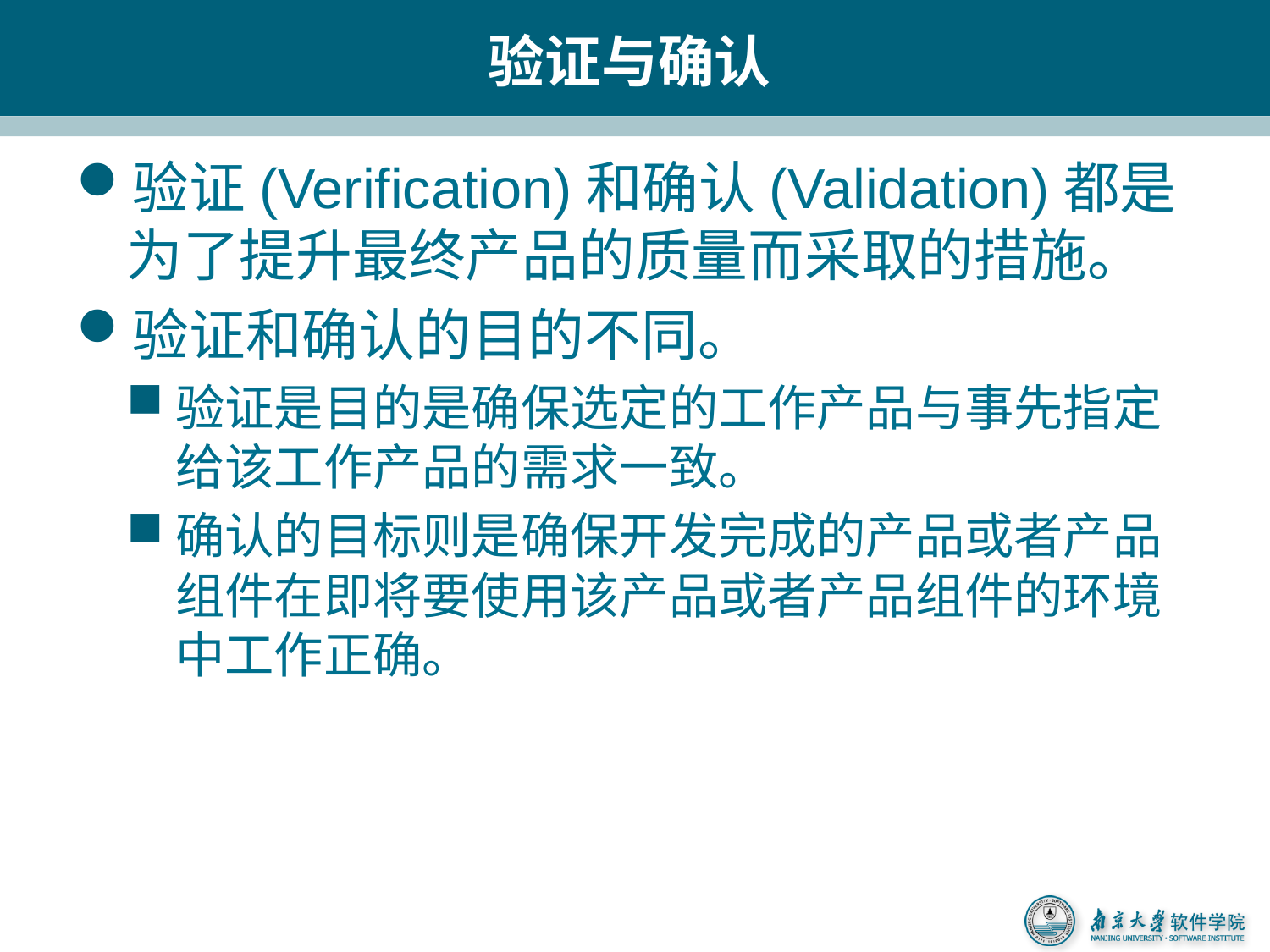

# 验证与确认
验证(Verification)和确认(Validation)都是为了提升最终产品的质量而采取的措施。
验证和确认的目的不同。
验证是目的是确保选定的工作产品与事先指定给该工作产品的需求一致。
确认的目标则是确保开发完成的产品或者产品组件在即将要使用该产品或者产品组件的环境中工作正确。